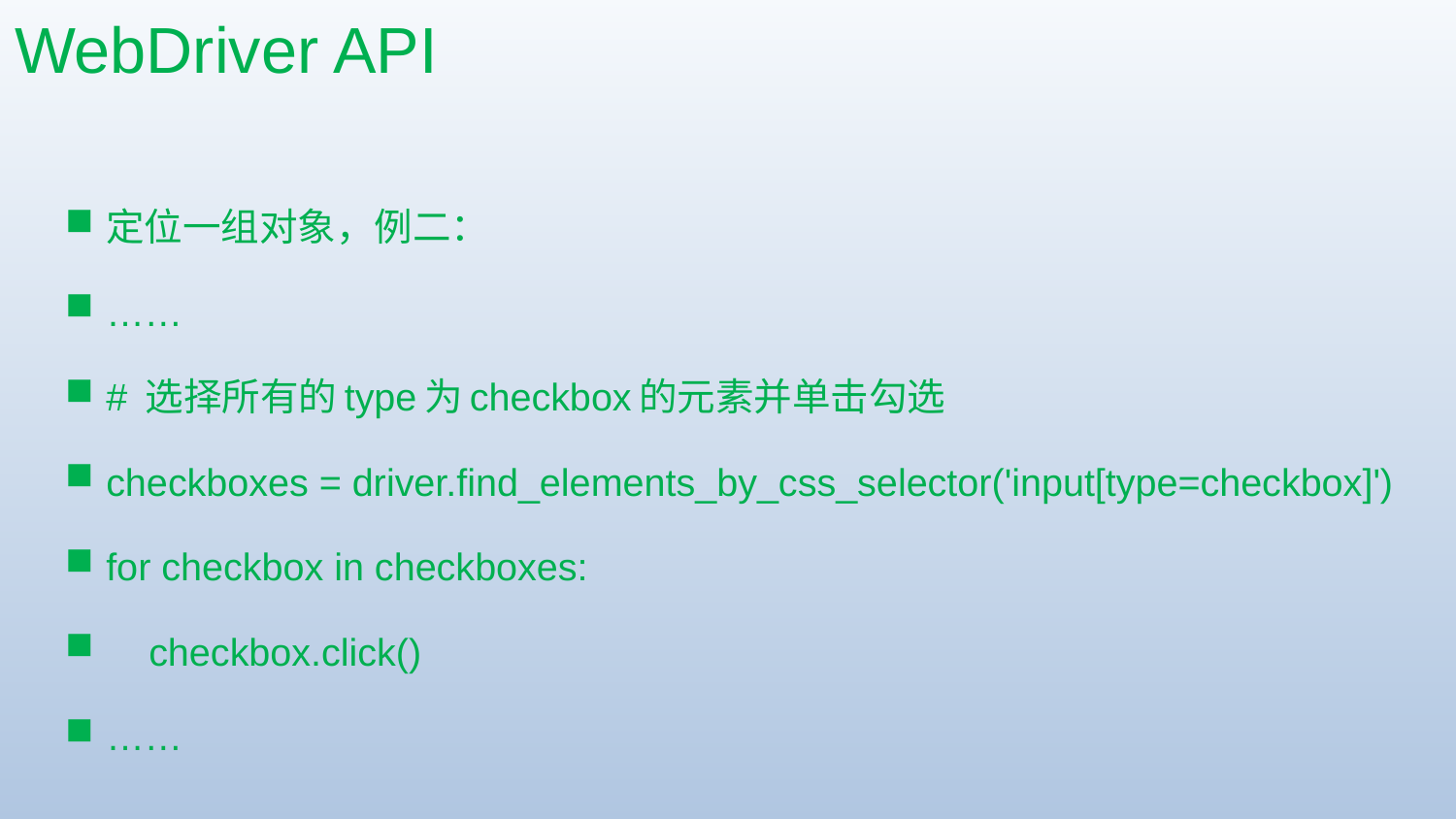

# WebDriver API

定位一组对象，例二：
……
# 选择所有的type为checkbox的元素并单击勾选
checkboxes = driver.find_elements_by_css_selector('input[type=checkbox]')
for checkbox in checkboxes:
    checkbox.click()
……